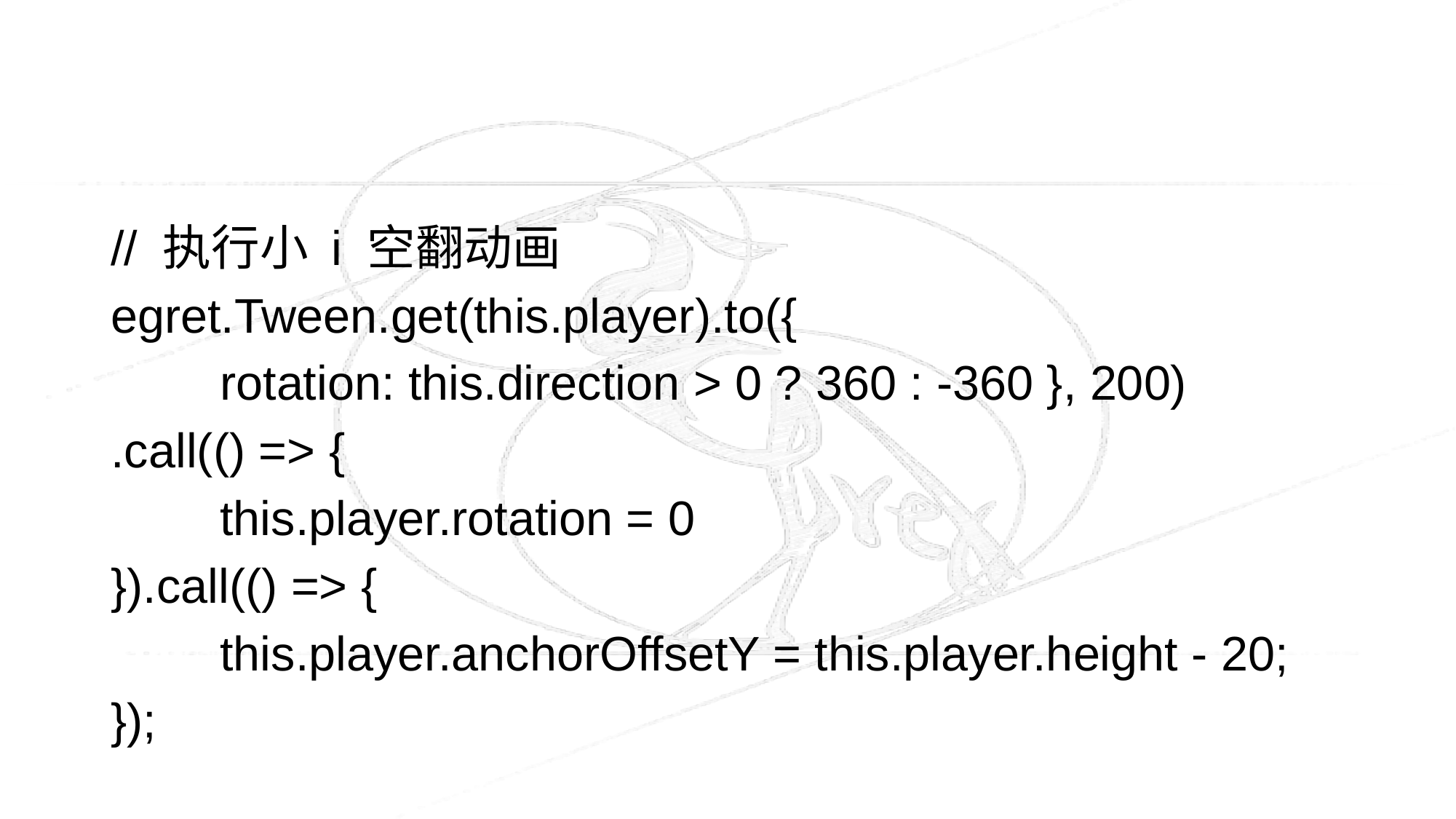

#
// 执行小 i 空翻动画
egret.Tween.get(this.player).to({
	rotation: this.direction > 0 ? 360 : -360 }, 200)
.call(() => {
	this.player.rotation = 0
}).call(() => {
	this.player.anchorOffsetY = this.player.height - 20;
});